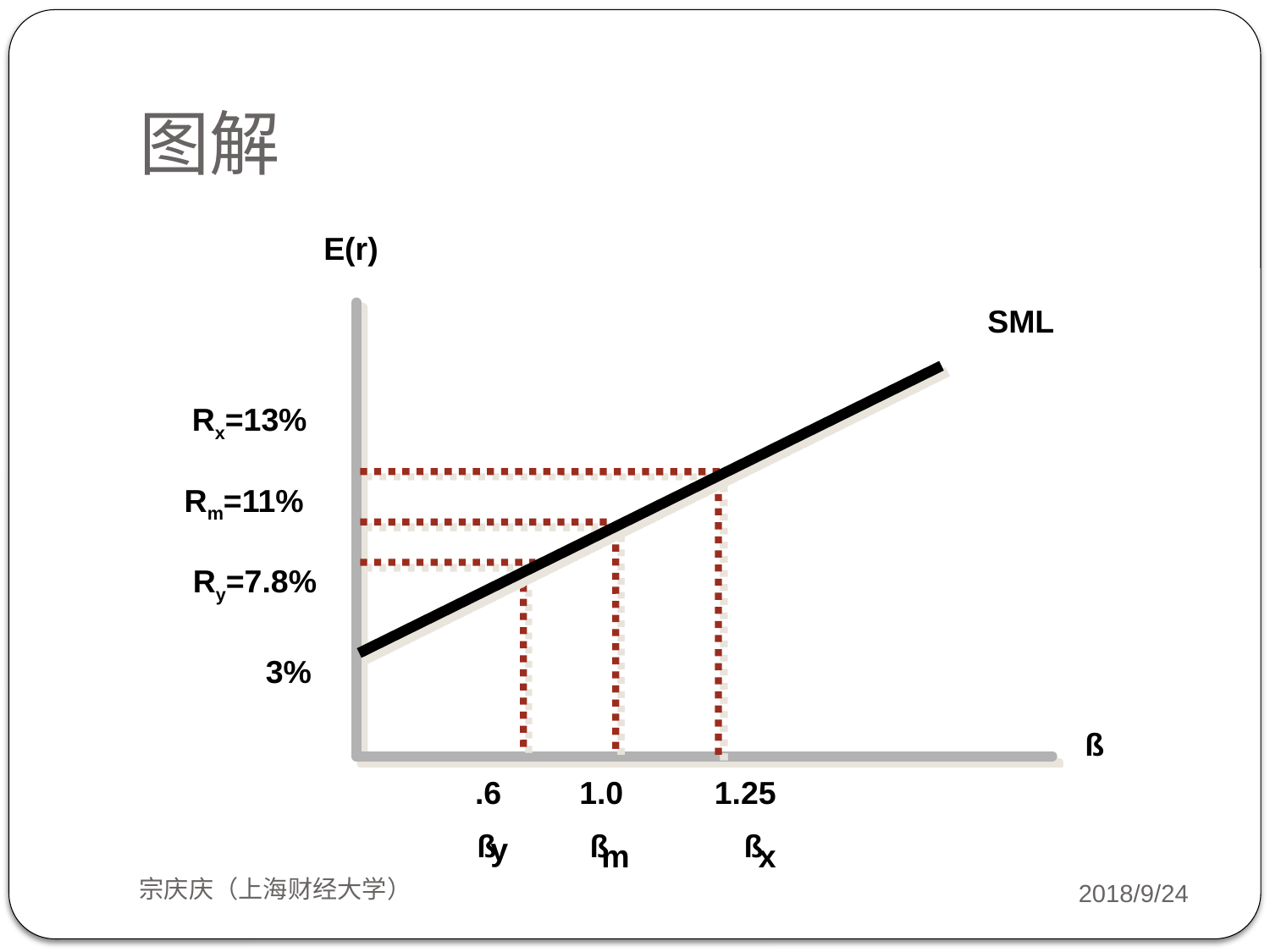

# 图解
E(r)
SML

Rx=13%

Rm=11%

Ry=7.8%

3%
ß
.6
1.0
1.25
ß
ß
ß
y
m
x
宗庆庆（上海财经大学）
2018/9/24